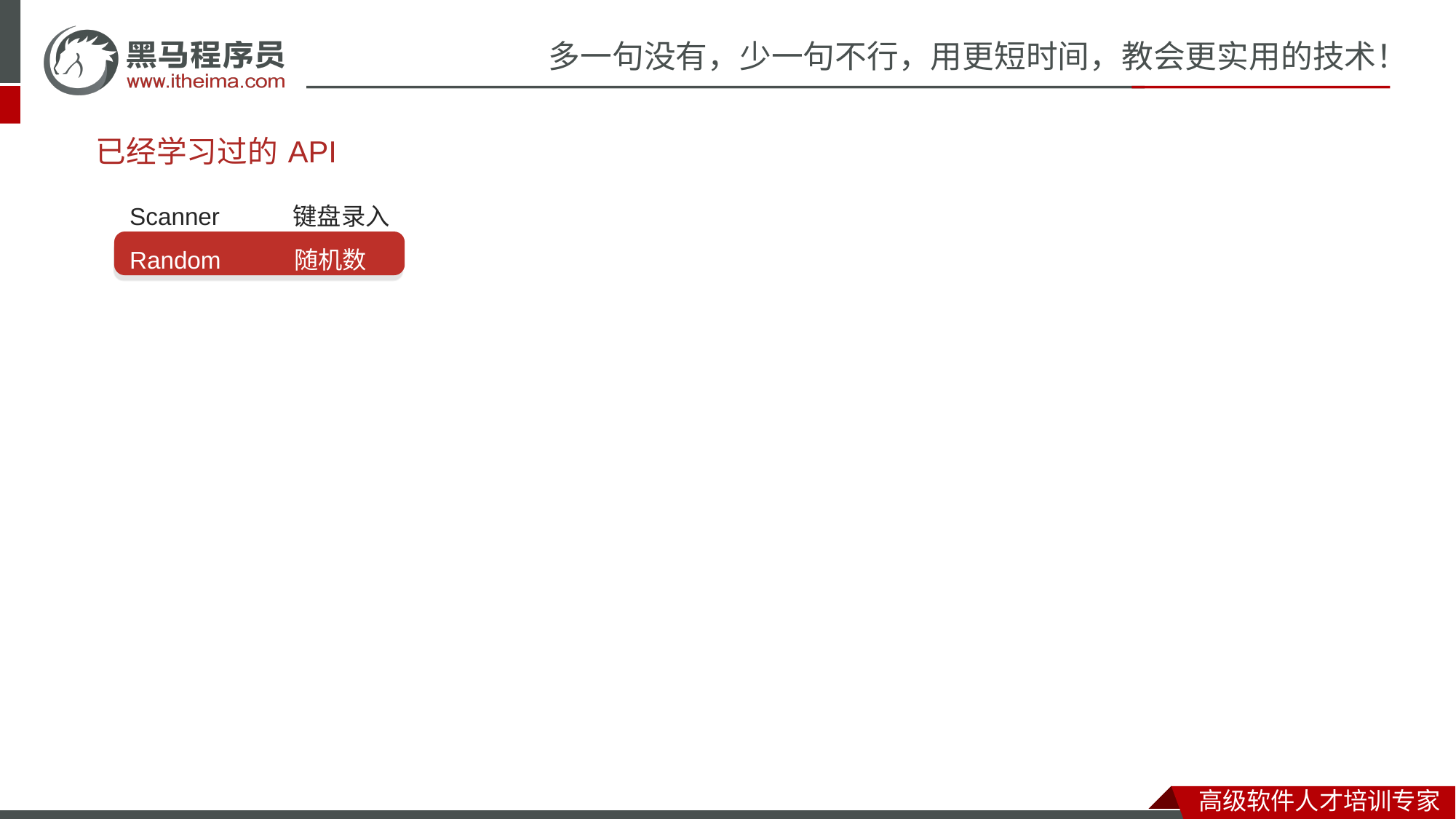

# API
已经学习过的
Scanner          键盘录入
Random          随机数